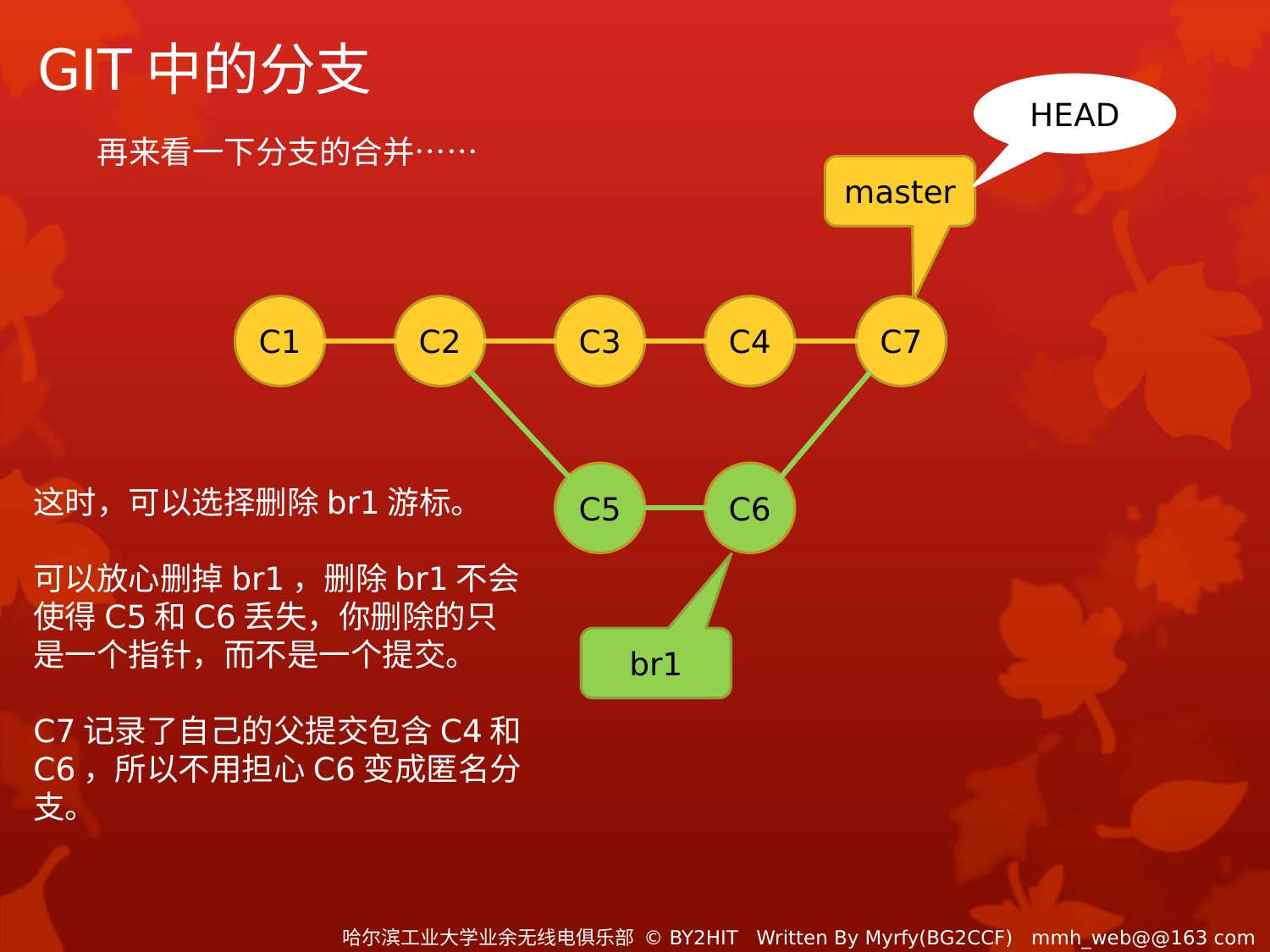

# GIT中的分支
HEAD
再来看一下分支的合并……
master
C1
C2
C3
C4
C7
C5
C6
这时，可以选择删除br1游标。

可以放心删掉br1，删除br1不会使得C5和C6丢失，你删除的只是一个指针，而不是一个提交。

C7记录了自己的父提交包含C4和C6，所以不用担心C6变成匿名分支。
br1